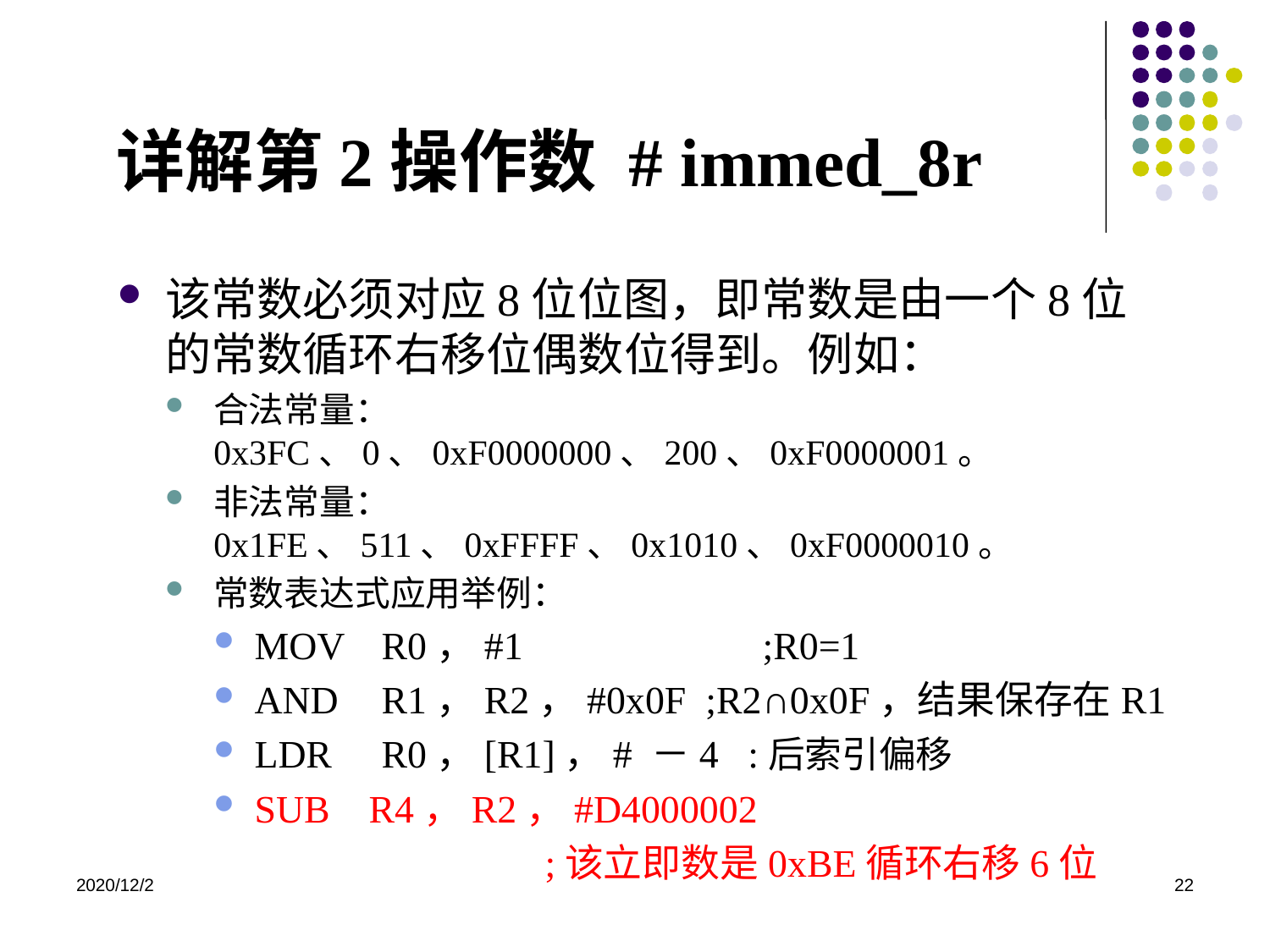

# 详解第2操作数 # immed_8r
该常数必须对应8位位图，即常数是由一个8位的常数循环右移位偶数位得到。例如：
合法常量：0x3FC、0、0xF0000000、200、0xF0000001。
非法常量：0x1FE、511、0xFFFF、0x1010、0xF0000010。
常数表达式应用举例：
MOV	R0，#1		;R0=1
AND	R1，R2，#0x0F  ;R2∩0x0F，结果保存在R1
LDR	R0，[R1]，# －4   :后索引偏移
SUB    R4，R2，#D4000002
                                  ;该立即数是0xBE循环右移6位

2020/12/2
22